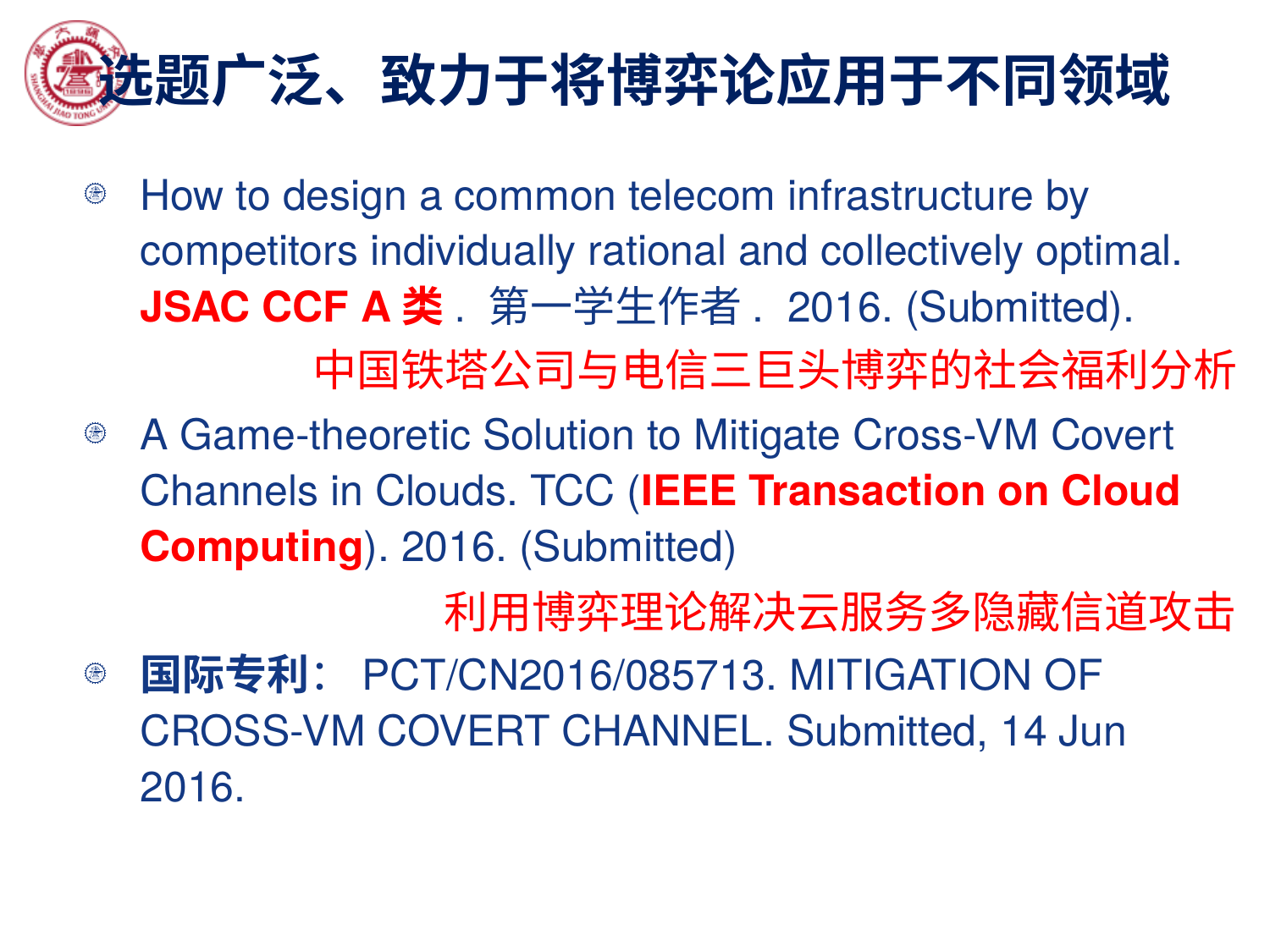

# 选题广泛、致力于将博弈论应用于不同领域
How to design a common telecom infrastructure by competitors individually rational and collectively optimal. JSAC CCF A类. 第一学生作者.  2016. (Submitted).

A Game-theoretic Solution to Mitigate Cross-VM Covert Channels in Clouds. TCC (IEEE Transaction on Cloud Computing). 2016. (Submitted)

国际专利：PCT/CN2016/085713. MITIGATION OF CROSS-VM COVERT CHANNEL. Submitted, 14 Jun 2016.
中国铁塔公司与电信三巨头博弈的社会福利分析
利用博弈理论解决云服务多隐藏信道攻击